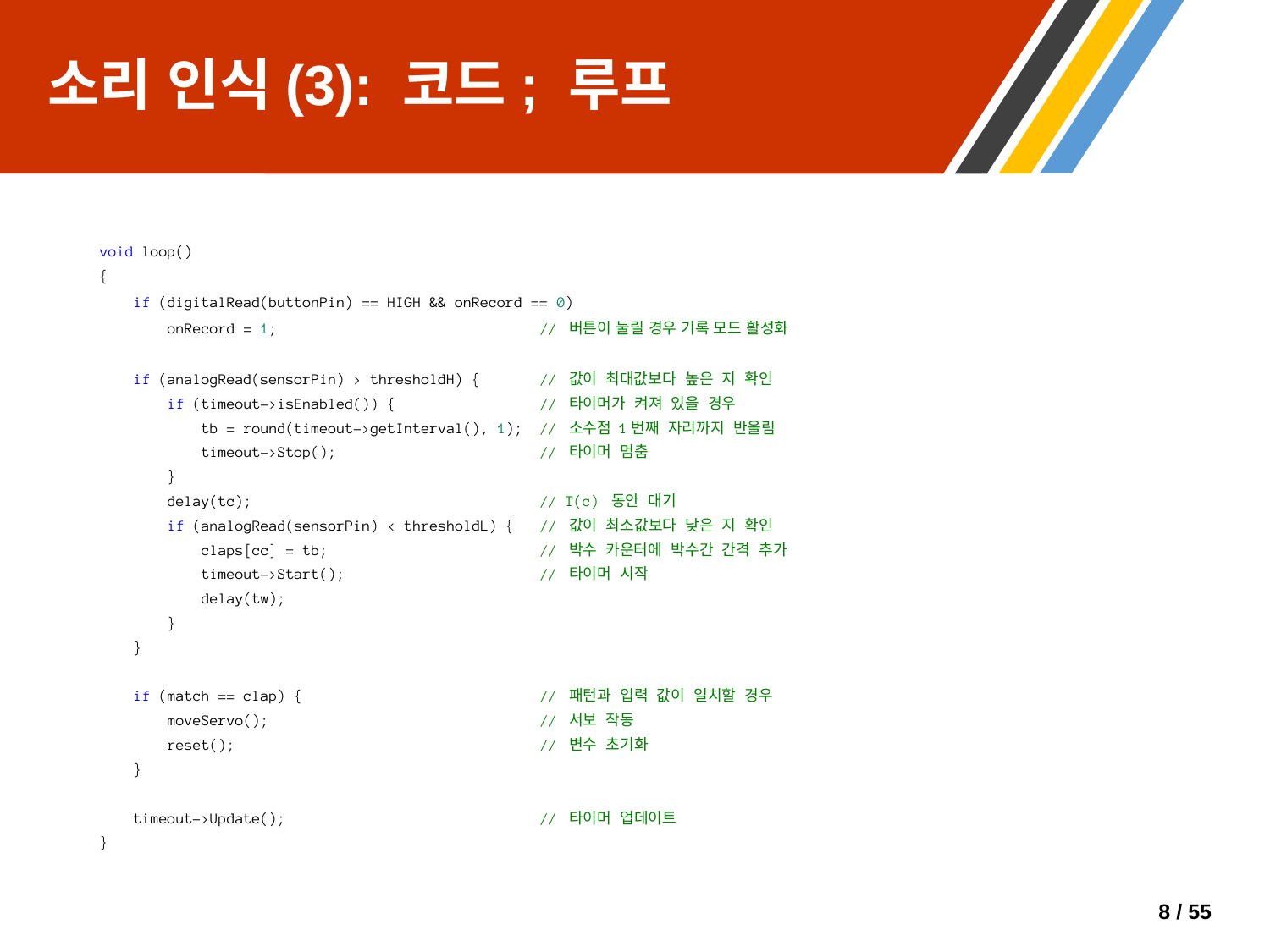

# 소리 인식(3): 코드; 루프
void loop()
{
    if (digitalRead(buttonPin) == HIGH && onRecord == 0)
        onRecord = 1;                               // 버튼이 눌릴 경우 기록 모드 활성화

    if (analogRead(sensorPin) > thresholdH) {       // 값이 최대값보다 높은 지 확인
        if (timeout->isEnabled()) {                 // 타이머가 켜져 있을 경우
            tb = round(timeout->getInterval(), 1);  // 소수점 1번째 자리까지 반올림
            timeout->Stop();                        // 타이머 멈춤
        }
        delay(tc);                                  // T(c) 동안 대기
        if (analogRead(sensorPin) < thresholdL) {   // 값이 최소값보다 낮은 지 확인
            claps[cc] = tb;                         // 박수 카운터에 박수간 간격 추가
            timeout->Start();                       // 타이머 시작
            delay(tw);
        }
    }

    if (match == clap) {                            // 패턴과 입력 값이 일치할 경우
        moveServo();                                // 서보 작동
        reset();                                    // 변수 초기화
    }

    timeout->Update();                              // 타이머 업데이트
}